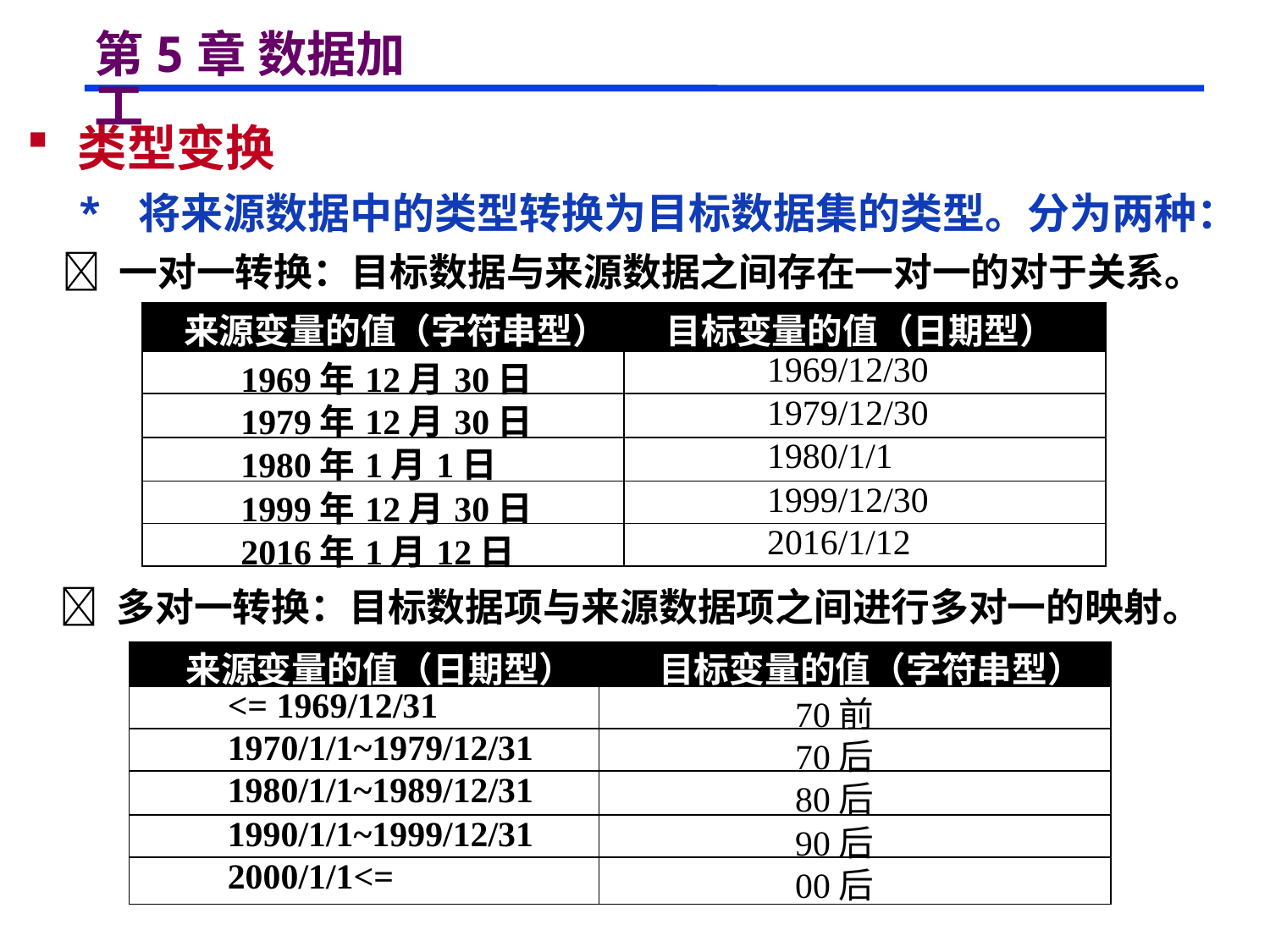

# 第5章 数据加工
 类型变换
  * 将来源数据中的类型转换为目标数据集的类型。分为两种：
    • 一对一转换：目标数据与来源数据之间存在一对一的对于关系。
| 来源变量的值（字符串型） | 目标变量的值（日期型） |
| --- | --- |
| 1969年12月30日 | 1969/12/30 |
| 1979年12月30日 | 1979/12/30 |
| 1980年1月1日 | 1980/1/1 |
| 1999年12月30日 | 1999/12/30 |
| 2016年1月12日 | 2016/1/12 |
    • 多对一转换：目标数据项与来源数据项之间进行多对一的映射。
| 来源变量的值（日期型） | 目标变量的值（字符串型） |
| --- | --- |
| <= 1969/12/31 | 70前 |
| 1970/1/1~1979/12/31 | 70后 |
| 1980/1/1~1989/12/31 | 80后 |
| 1990/1/1~1999/12/31 | 90后 |
| 2000/1/1<= | 00后 |